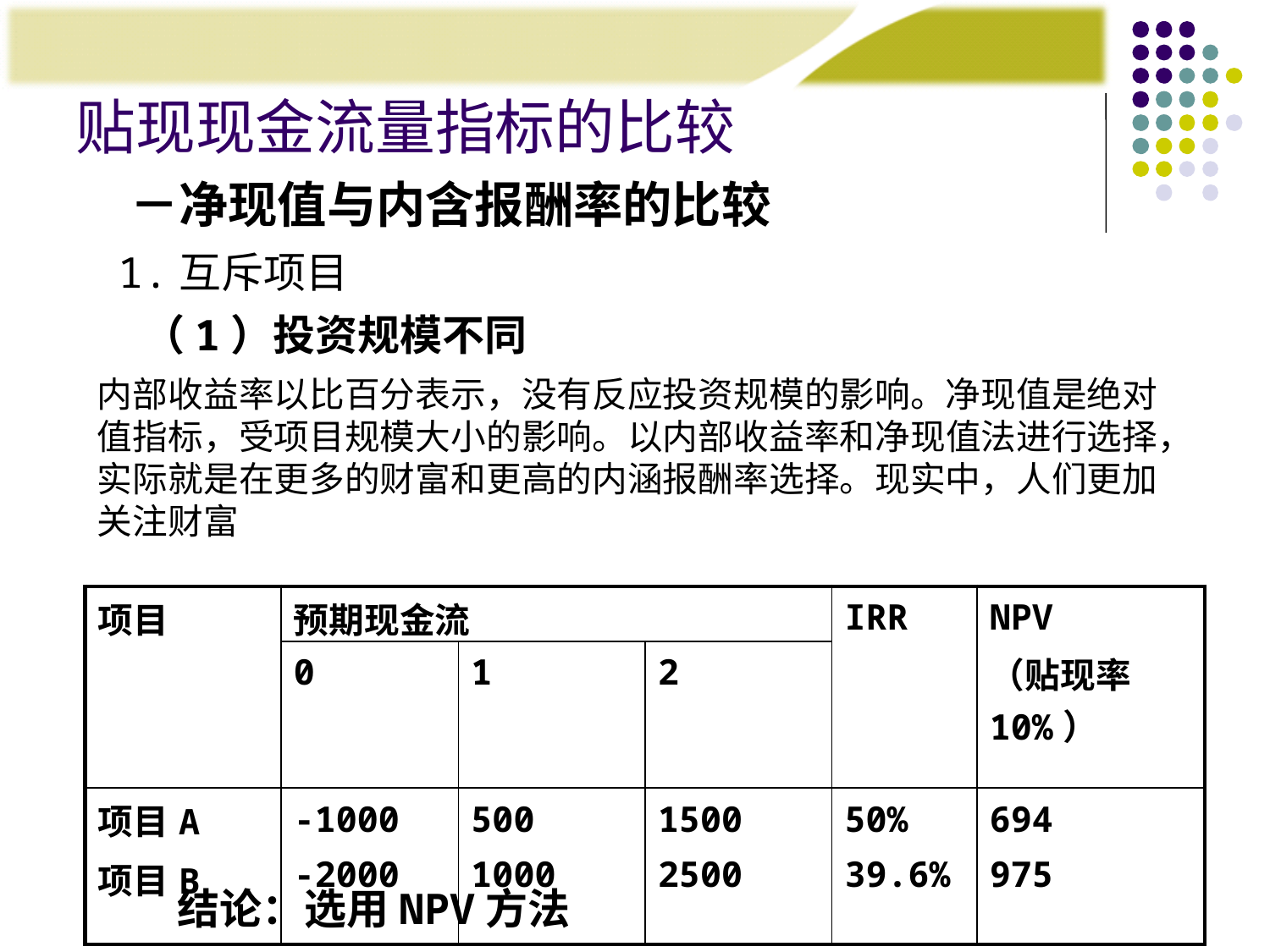

贴现现金流量指标的比较
－净现值与内含报酬率的比较
1.互斥项目
（1）投资规模不同
内部收益率以比百分表示，没有反应投资规模的影响。净现值是绝对值指标，受项目规模大小的影响。以内部收益率和净现值法进行选择，实际就是在更多的财富和更高的内涵报酬率选择。现实中，人们更加关注财富

| 项目 | 预期现金流 |  |  | IRR | NPV （贴现率10%） |
| --- | --- | --- | --- | --- | --- |
|  | 0 | 1 | 2 |  |  |
| 项目A 项目B | -1000 -2000 | 500 1000 | 1500 2500 | 50% 39.6% | 694 975 |
结论：选用NPV方法